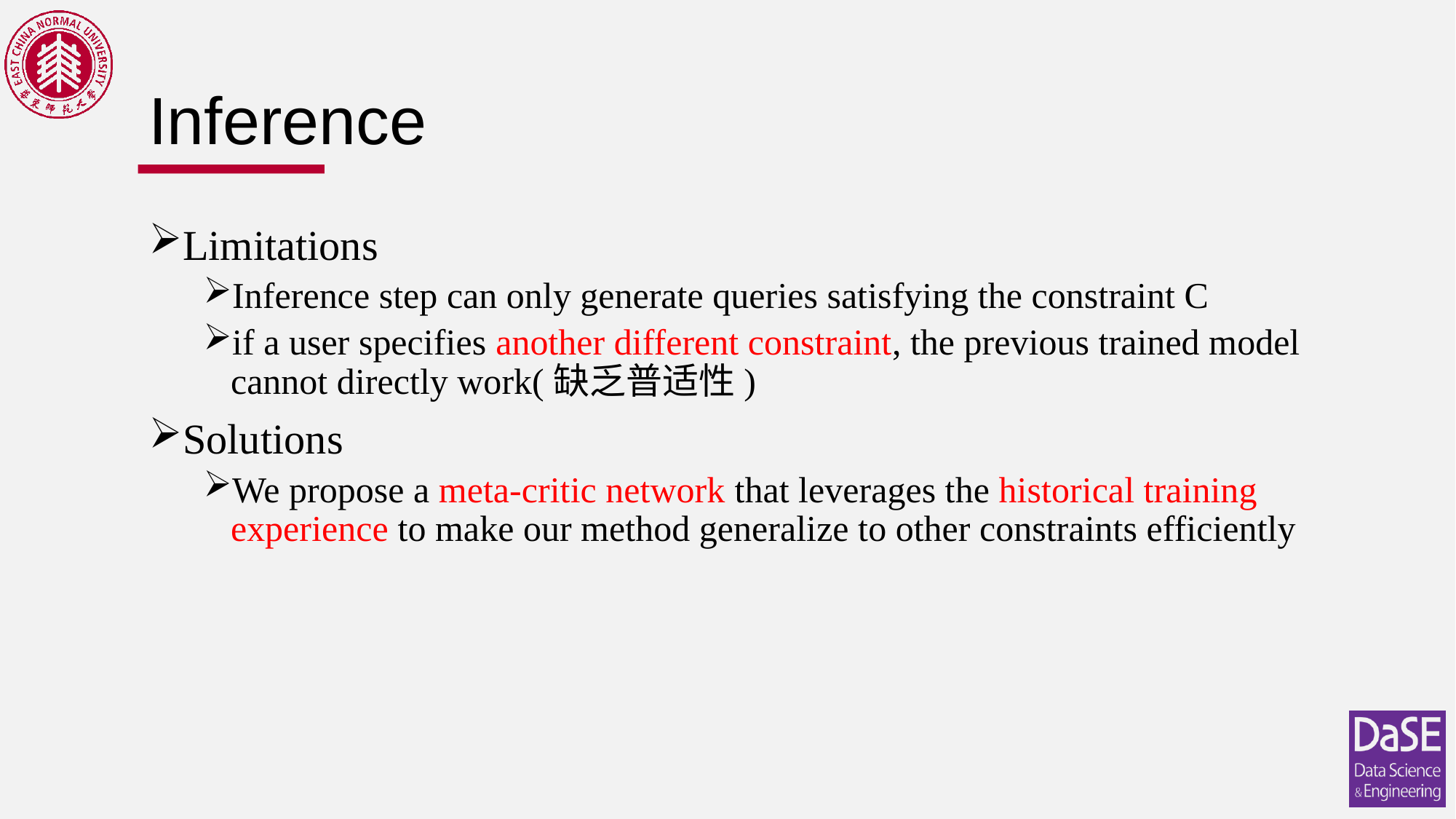

# Inference
Limitations
Inference step can only generate queries satisfying the constraint C
if a user specifies another different constraint, the previous trained model cannot directly work(缺乏普适性)
Solutions
We propose a meta-critic network that leverages the historical training experience to make our method generalize to other constraints efficiently